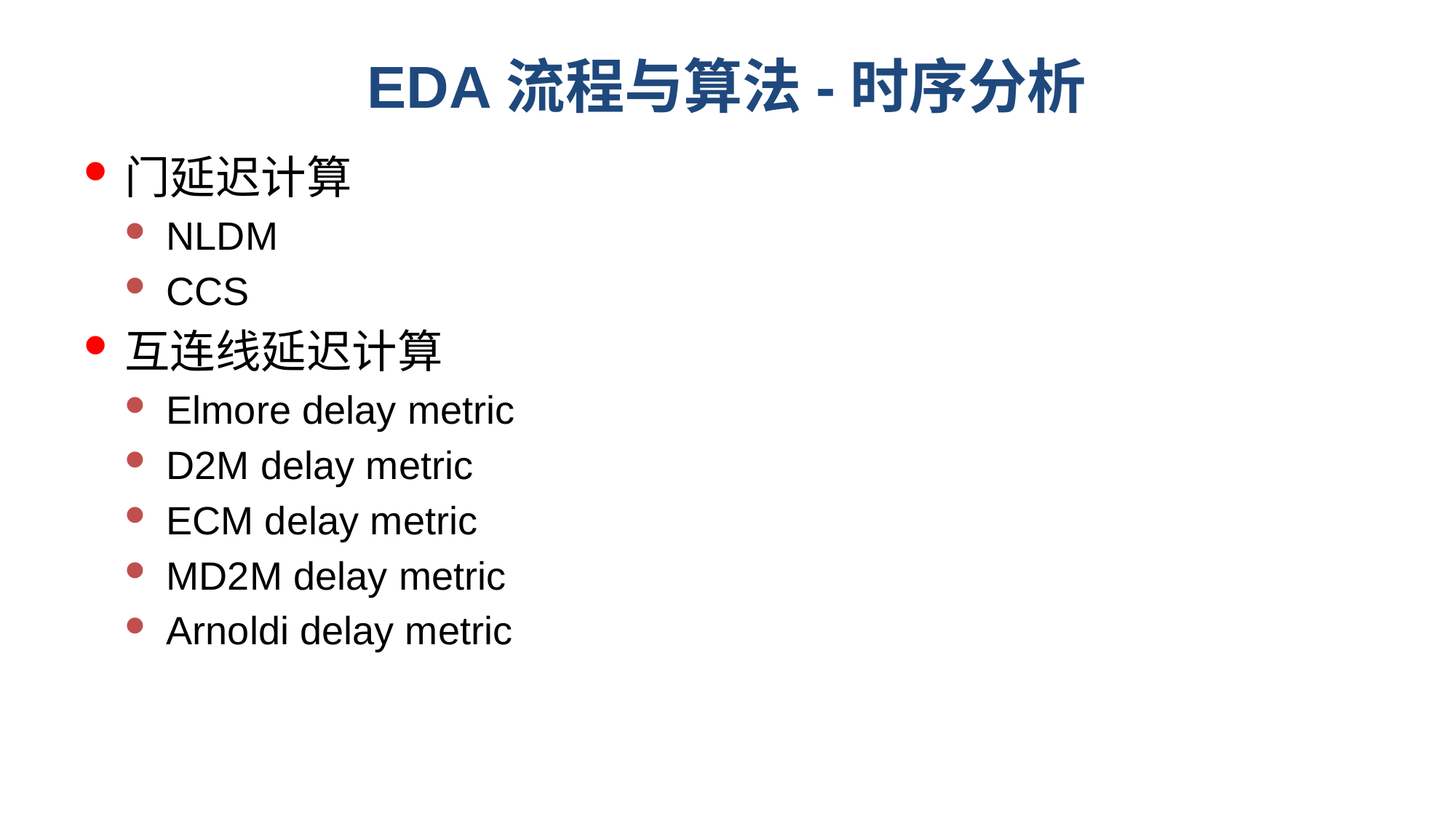

# EDA流程与算法-时序分析
门延迟计算
NLDM
CCS
互连线延迟计算
Elmore delay metric
D2M delay metric
ECM delay metric
MD2M delay metric
Arnoldi delay metric